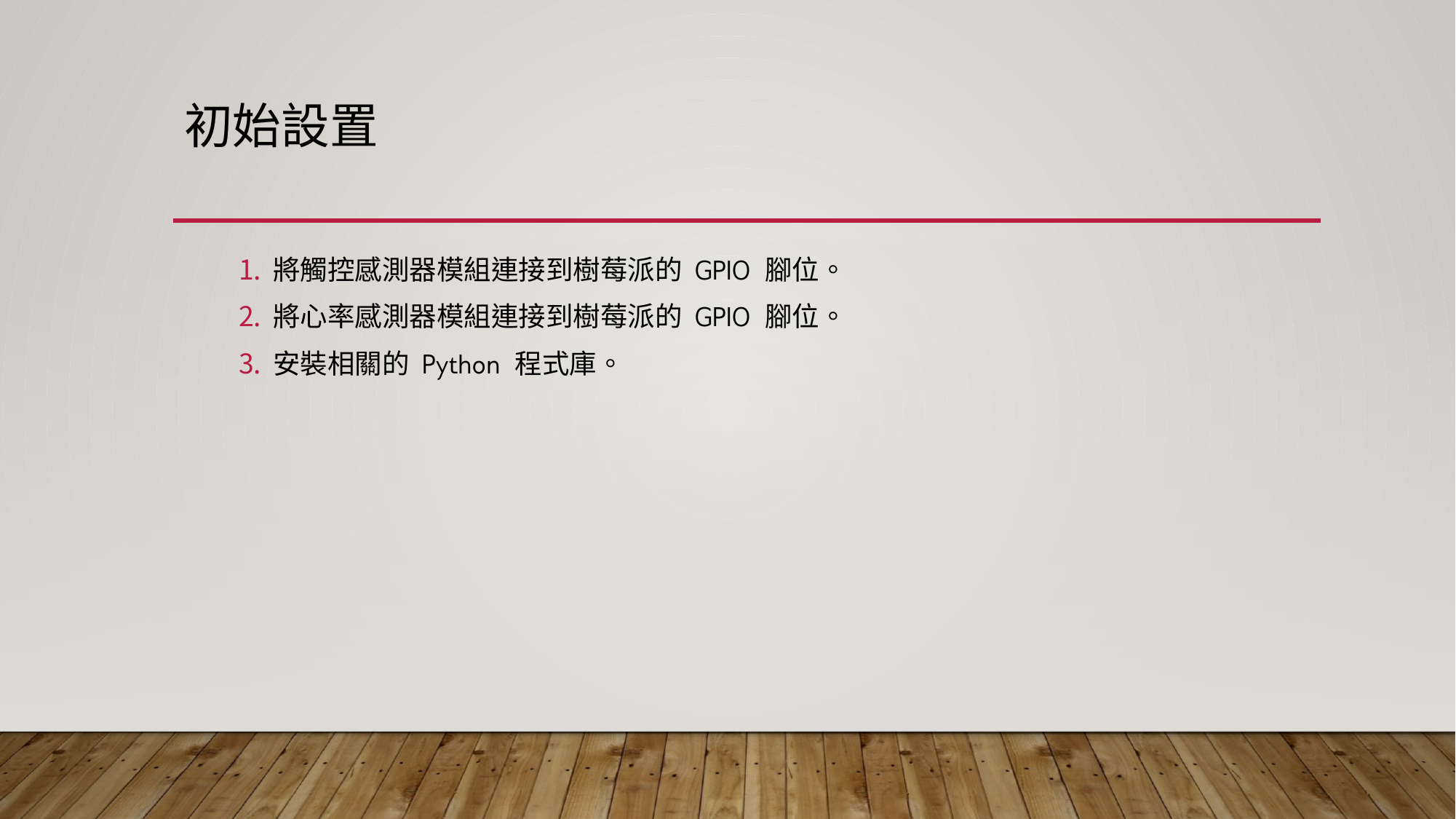

# 初始設置
將觸控感測器模組連接到樹莓派的 GPIO 腳位。
將心率感測器模組連接到樹莓派的 GPIO 腳位。
安裝相關的 Python 程式庫。